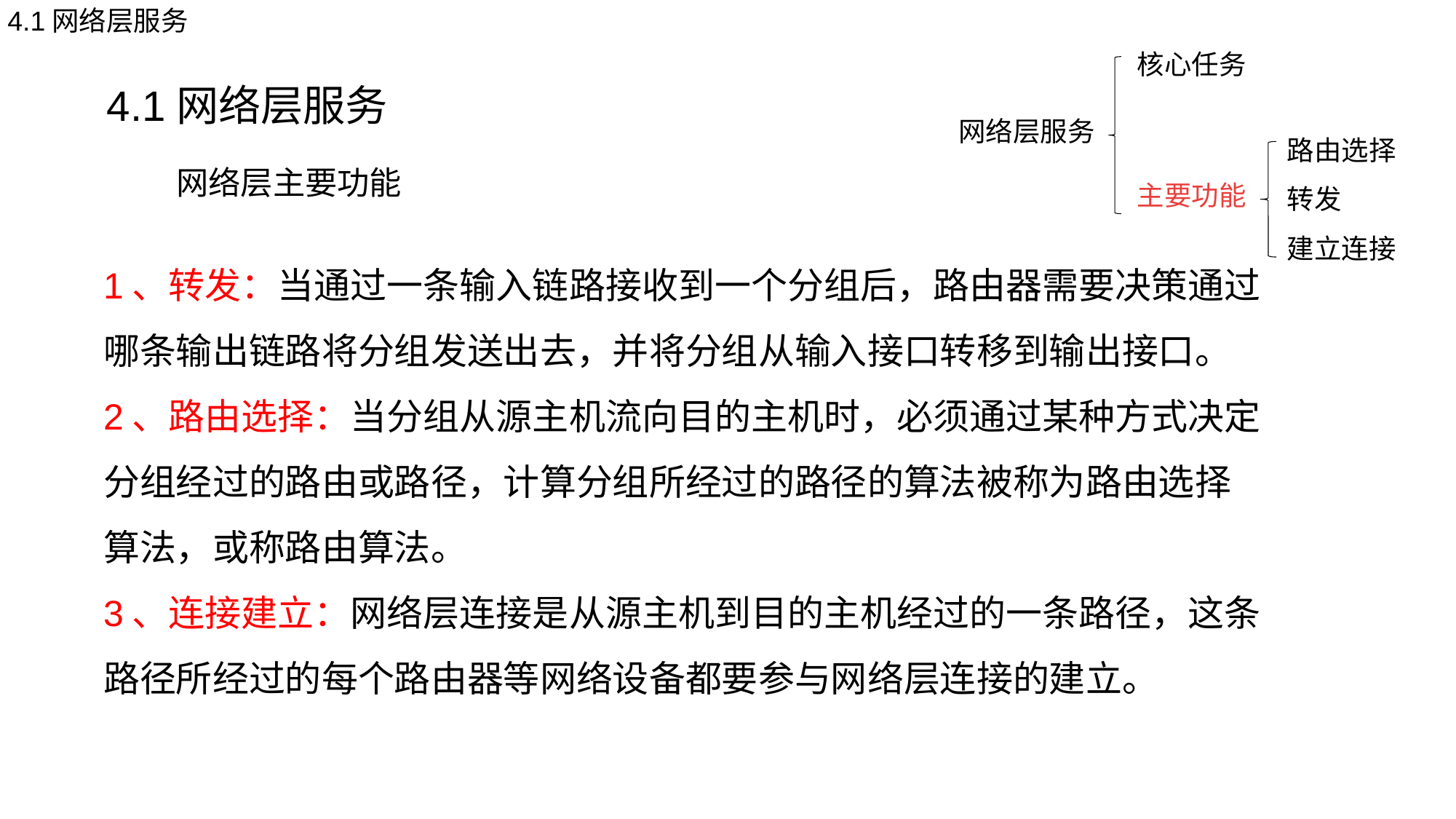

4.1网络层服务
核心任务

主要功能

4.1网络层服务
网络层服务
路由选择
转发
建立连接

网络层主要功能
1、转发：当通过一条输入链路接收到一个分组后，路由器需要决策通过 哪条输出链路将分组发送出去，并将分组从输入接口转移到输出接口。
2、路由选择：当分组从源主机流向目的主机时，必须通过某种方式决定分组经过的路由或路径，计算分组所经过的路径的算法被称为路由选择算法，或称路由算法。
3、连接建立：网络层连接是从源主机到目的主机经过的一条路径，这条路径所经过的每个路由器等网络设备都要参与网络层连接的建立。